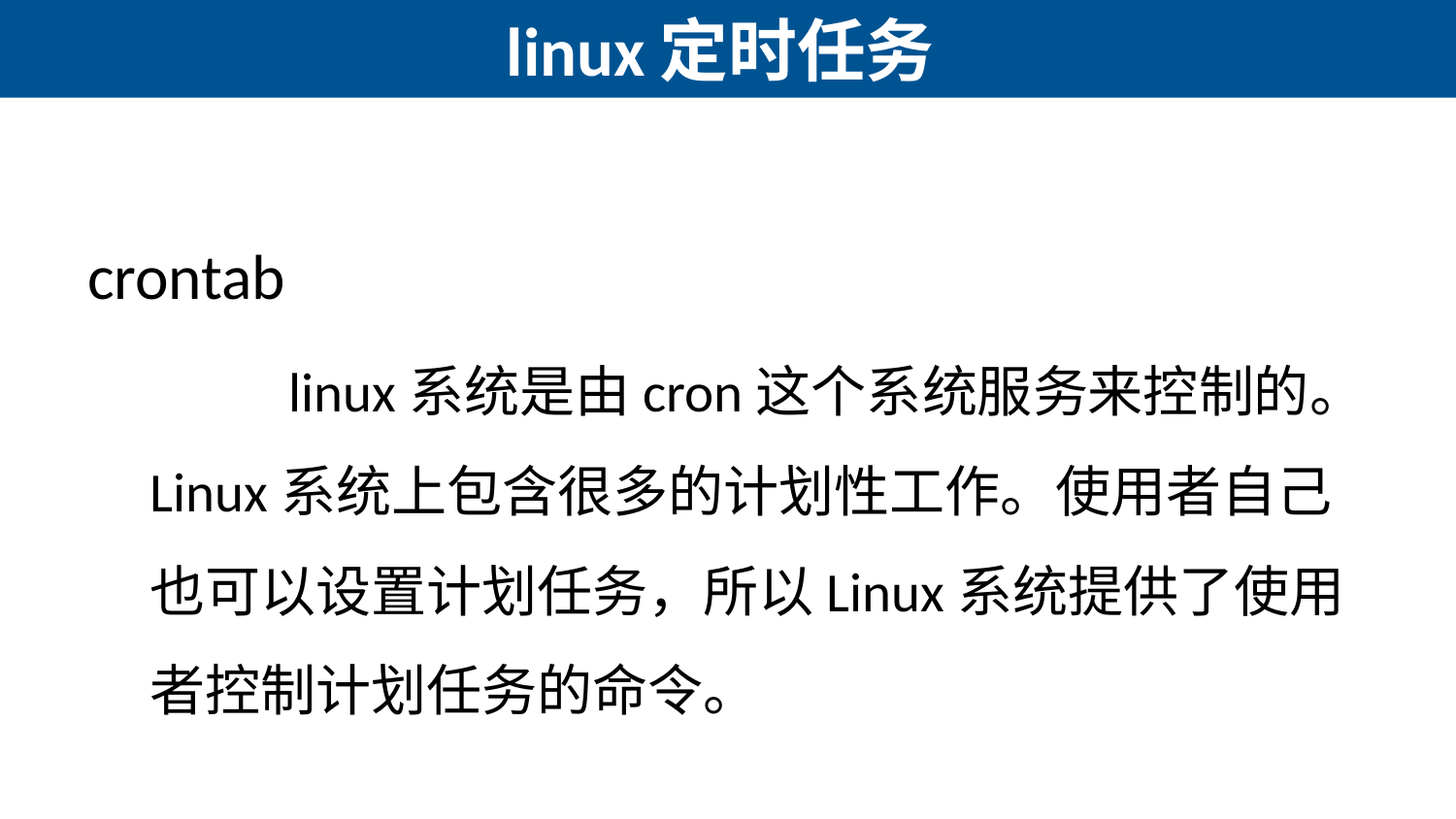

# linux定时任务
crontab
           linux系统是由cron这个系统服务来控制的。Linux系统上包含很多的计划性工作。使用者自己也可以设置计划任务，所以Linux系统提供了使用者控制计划任务的命令。